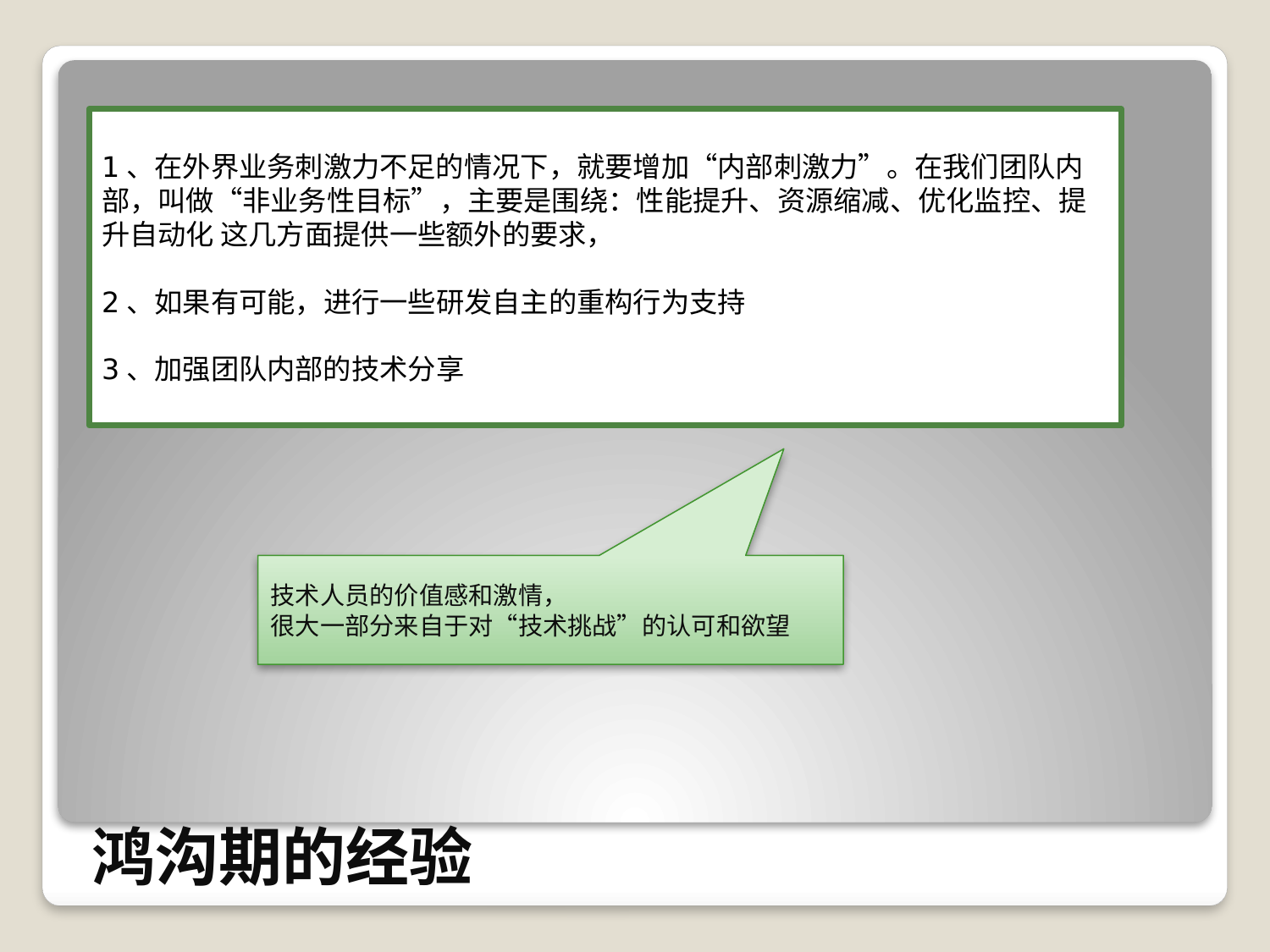

1、在外界业务刺激力不足的情况下，就要增加“内部刺激力”。在我们团队内部，叫做“非业务性目标”，主要是围绕：性能提升、资源缩减、优化监控、提升自动化 这几方面提供一些额外的要求，

2、如果有可能，进行一些研发自主的重构行为支持

3、加强团队内部的技术分享

技术人员的价值感和激情，
很大一部分来自于对“技术挑战”的认可和欲望
# 鸿沟期的经验